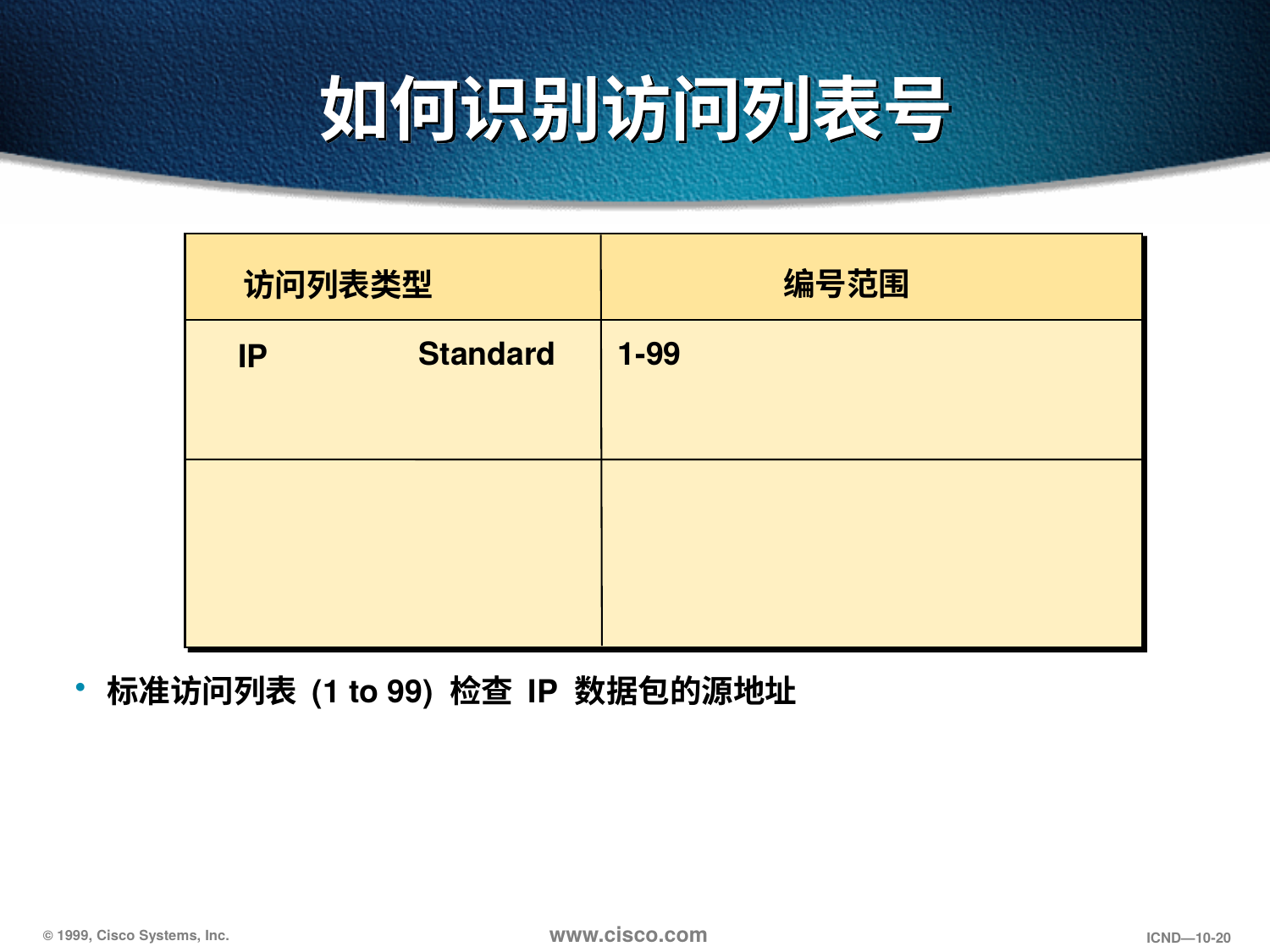

# 如何识别访问列表号

访问列表类型
编号范围
Standard
IP
1-99

标准访问列表 (1 to 99) 检查 IP 数据包的源地址